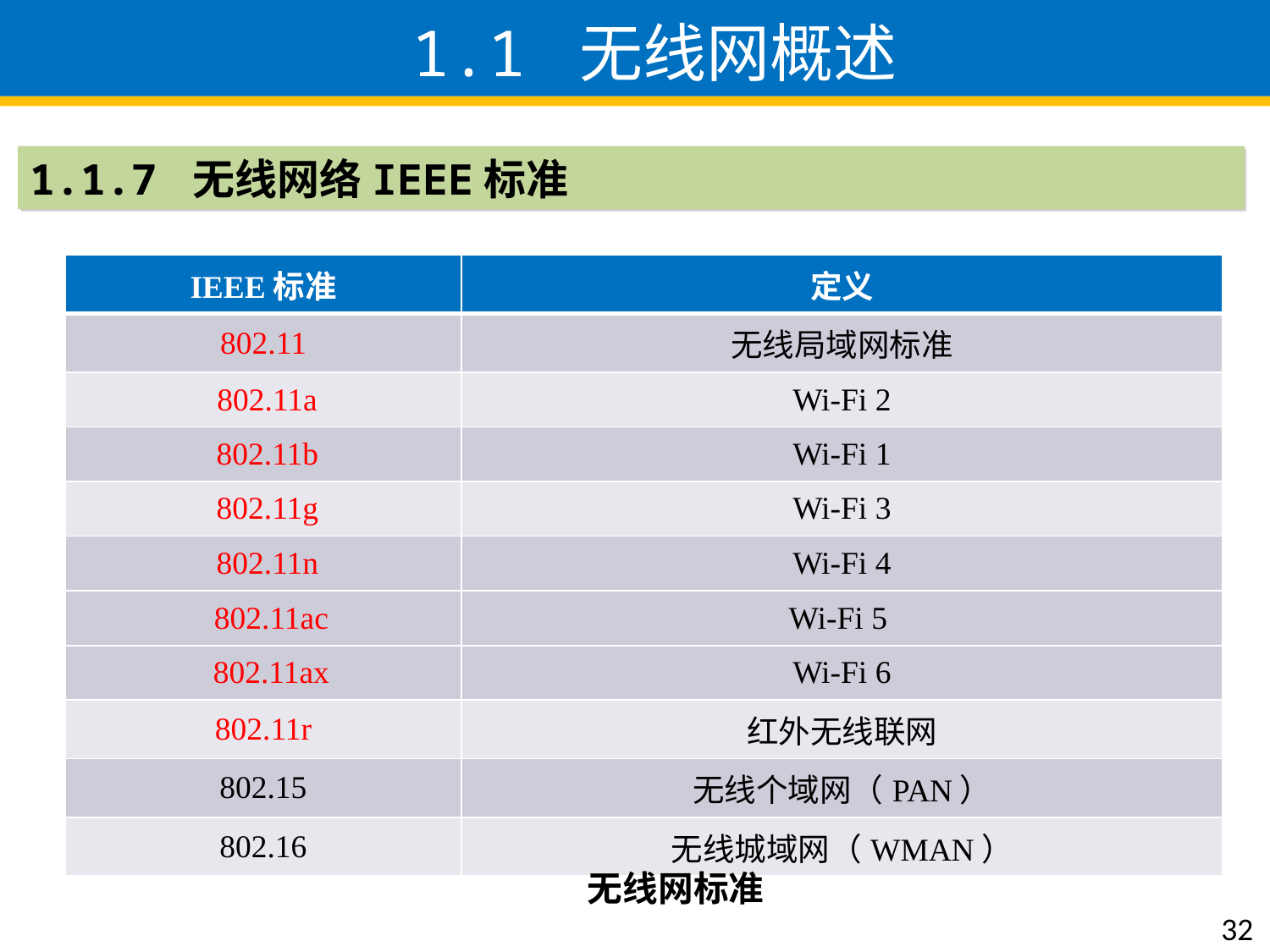

# 1.1 无线网概述
1.1.7 无线网络IEEE标准
| IEEE标准 | 定义 |
| --- | --- |
| 802.11 | 无线局域网标准 |
| 802.11a | Wi-Fi 2 |
| 802.11b | Wi-Fi 1 |
| 802.11g | Wi-Fi 3 |
| 802.11n | Wi-Fi 4 |
| 802.11ac | Wi-Fi 5 |
| 802.11ax | Wi-Fi 6 |
| 802.11r | 红外无线联网 |
| 802.15 | 无线个域网（PAN） |
| 802.16 | 无线城域网（WMAN） |
无线网标准
32